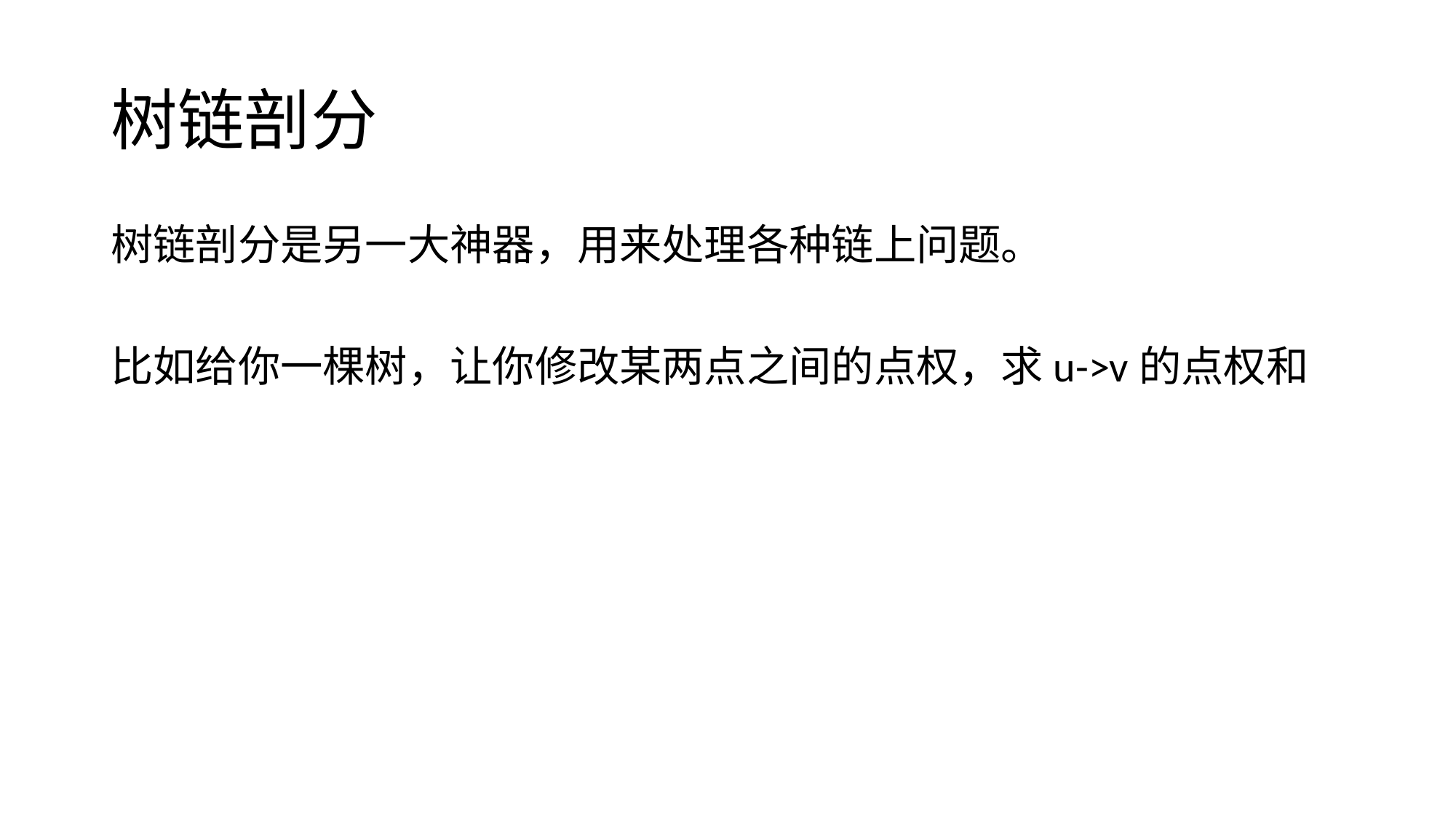

# 树链剖分
树链剖分是另一大神器，用来处理各种链上问题。

比如给你一棵树，让你修改某两点之间的点权，求u->v的点权和